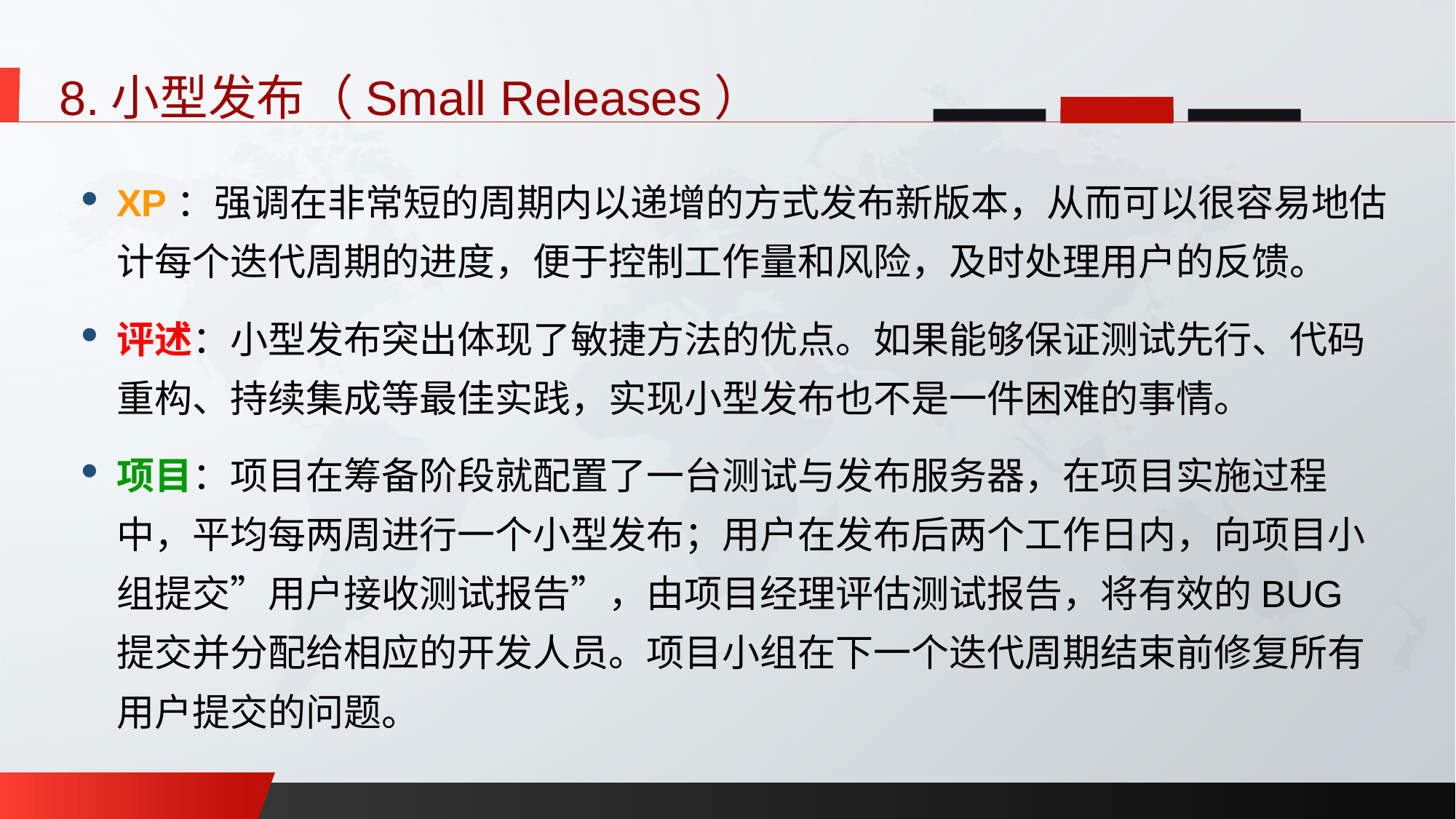

8.小型发布（Small Releases）

XP：强调在非常短的周期内以递增的方式发布新版本，从而可以很容易地估计每个迭代周期的进度，便于控制工作量和风险，及时处理用户的反馈。
评述：小型发布突出体现了敏捷方法的优点。如果能够保证测试先行、代码重构、持续集成等最佳实践，实现小型发布也不是一件困难的事情。
项目：项目在筹备阶段就配置了一台测试与发布服务器，在项目实施过程中，平均每两周进行一个小型发布；用户在发布后两个工作日内，向项目小组提交”用户接收测试报告”，由项目经理评估测试报告，将有效的BUG提交并分配给相应的开发人员。项目小组在下一个迭代周期结束前修复所有用户提交的问题。